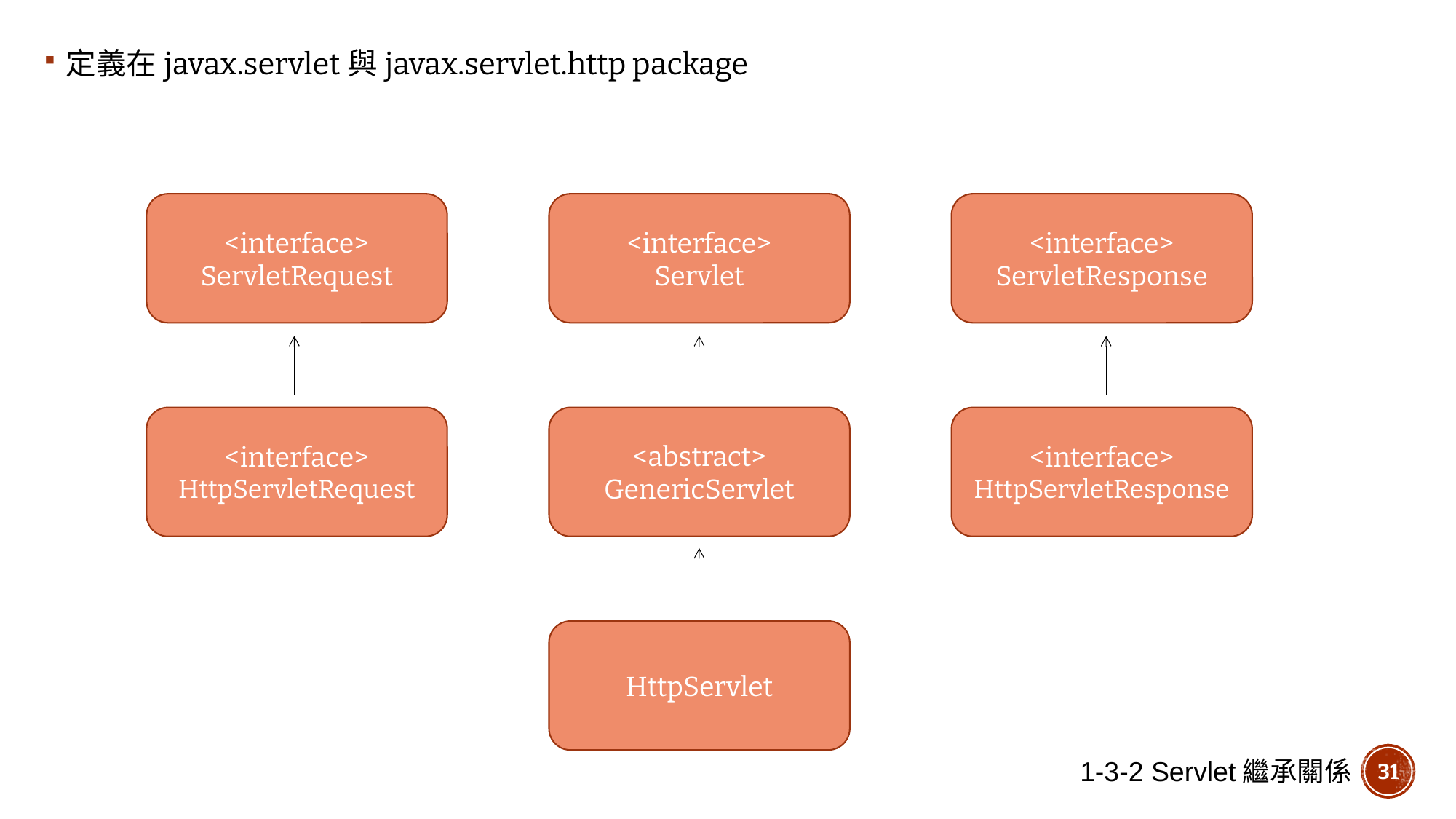

定義在javax.servlet與javax.servlet.http package
<interface>
ServletRequest
<interface>
Servlet
<interface>
ServletResponse
<interface>
HttpServletRequest
<abstract>
GenericServlet
<interface>
HttpServletResponse
HttpServlet
1-3-2 Servlet繼承關係
31